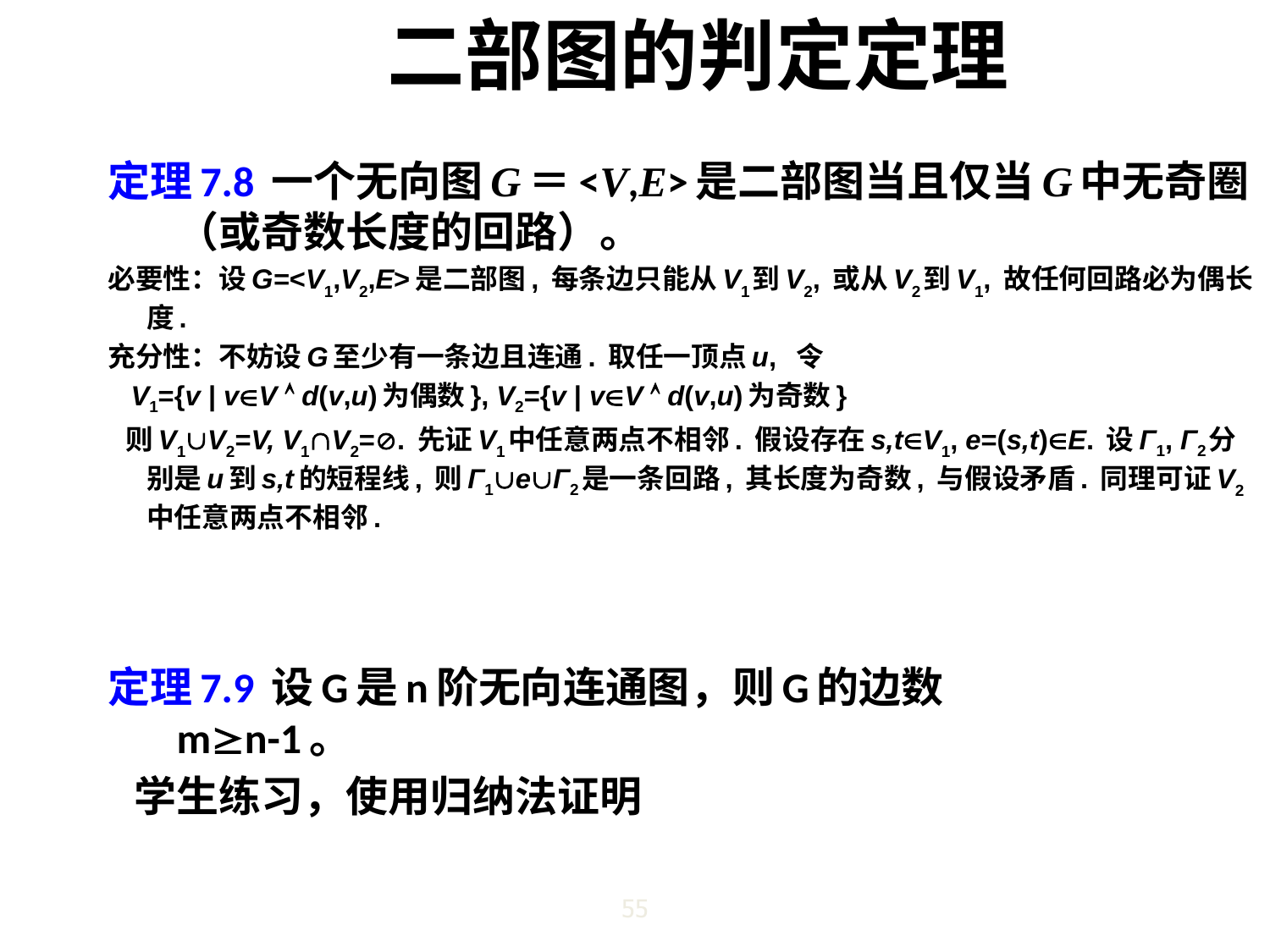

# 二部图的判定定理
定理7.8 一个无向图G＝<V,E>是二部图当且仅当G中无奇圈（或奇数长度的回路）。
必要性：设G=<V1,V2,E>是二部图, 每条边只能从V1到V2, 或从V2到V1, 故任何回路必为偶长度.
充分性：不妨设G至少有一条边且连通. 取任一顶点u,  令
   V1={v | v∈V ∧ d(v,u)为偶数}, V2={v | v∈V ∧ d(v,u)为奇数}
  则V1∪V2=V, V1∩V2=∅. 先证V1中任意两点不相邻. 假设存在s,t∈V1, e=(s,t)∈E. 设Γ1, Γ2分别是u到s,t的短程线, 则Γ1∪e∪Γ2是一条回路, 其长度为奇数, 与假设矛盾. 同理可证V2中任意两点不相邻.

定理7.9 设G是n阶无向连通图，则G的边数
m≥n-1。
  学生练习，使用归纳法证明
55